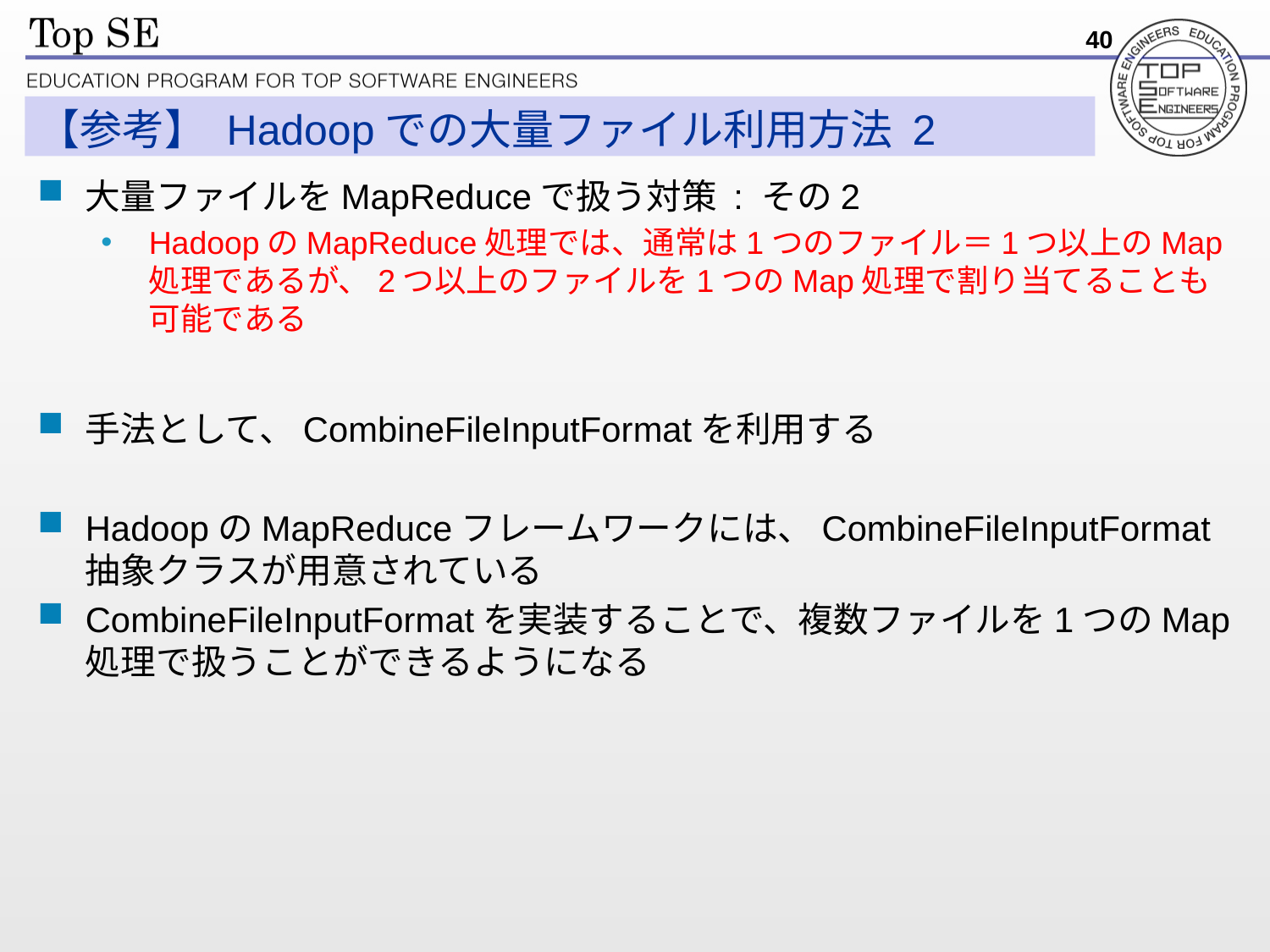

40
# 【参考】 Hadoopでの大量ファイル利用方法 2
大量ファイルをMapReduceで扱う対策 : その2
HadoopのMapReduce処理では、通常は1つのファイル＝1つ以上のMap処理であるが、2つ以上のファイルを1つのMap処理で割り当てることも可能である

手法として、CombineFileInputFormatを利用する

HadoopのMapReduceフレームワークには、CombineFileInputFormat抽象クラスが用意されている
CombineFileInputFormatを実装することで、複数ファイルを1つのMap処理で扱うことができるようになる